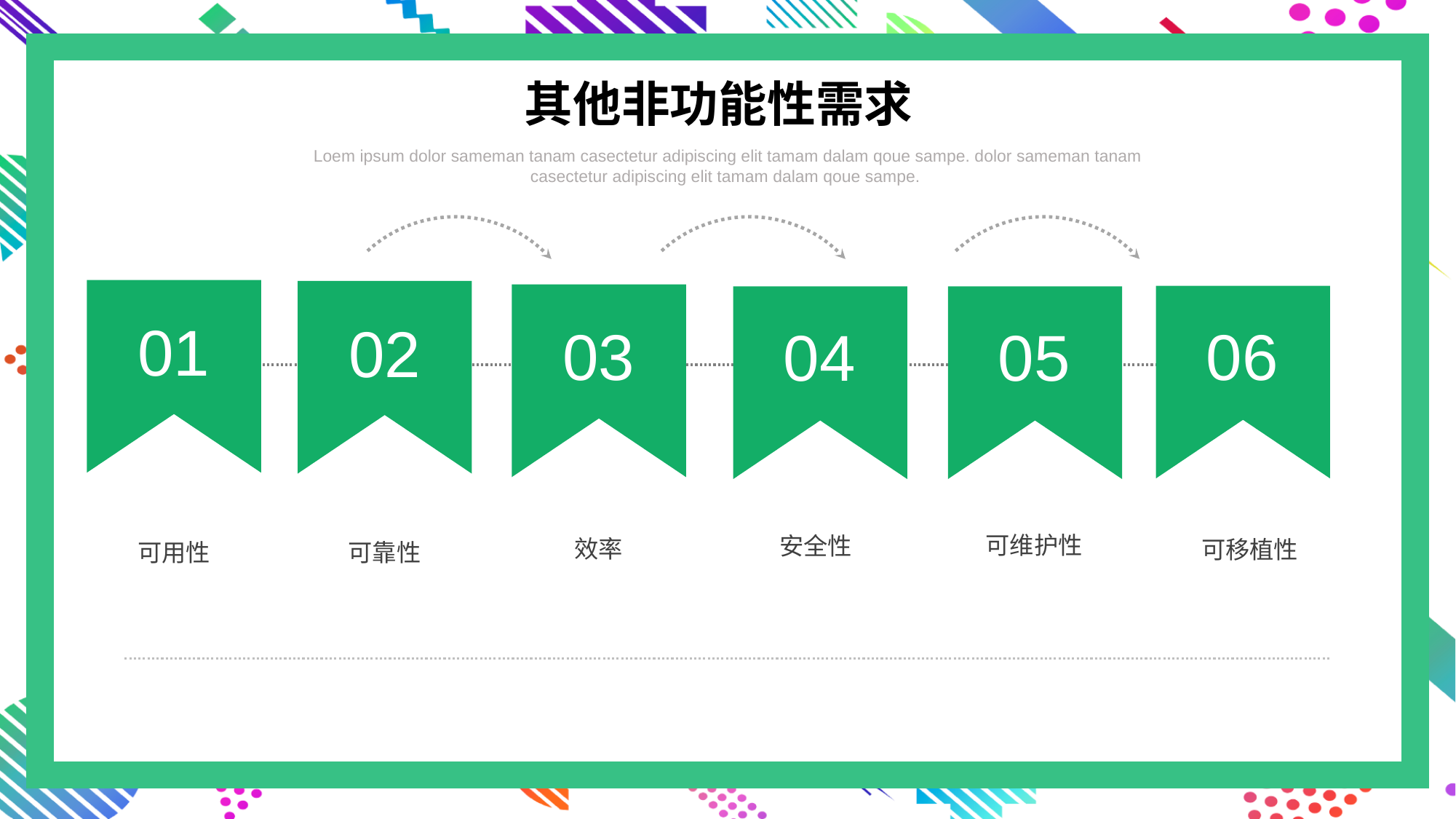

其他非功能性需求
Loem ipsum dolor sameman tanam casectetur adipiscing elit tamam dalam qoue sampe. dolor sameman tanam casectetur adipiscing elit tamam dalam qoue sampe.

01

02

03

06

05

04
可维护性
安全性
效率
可移植性
可用性
可靠性